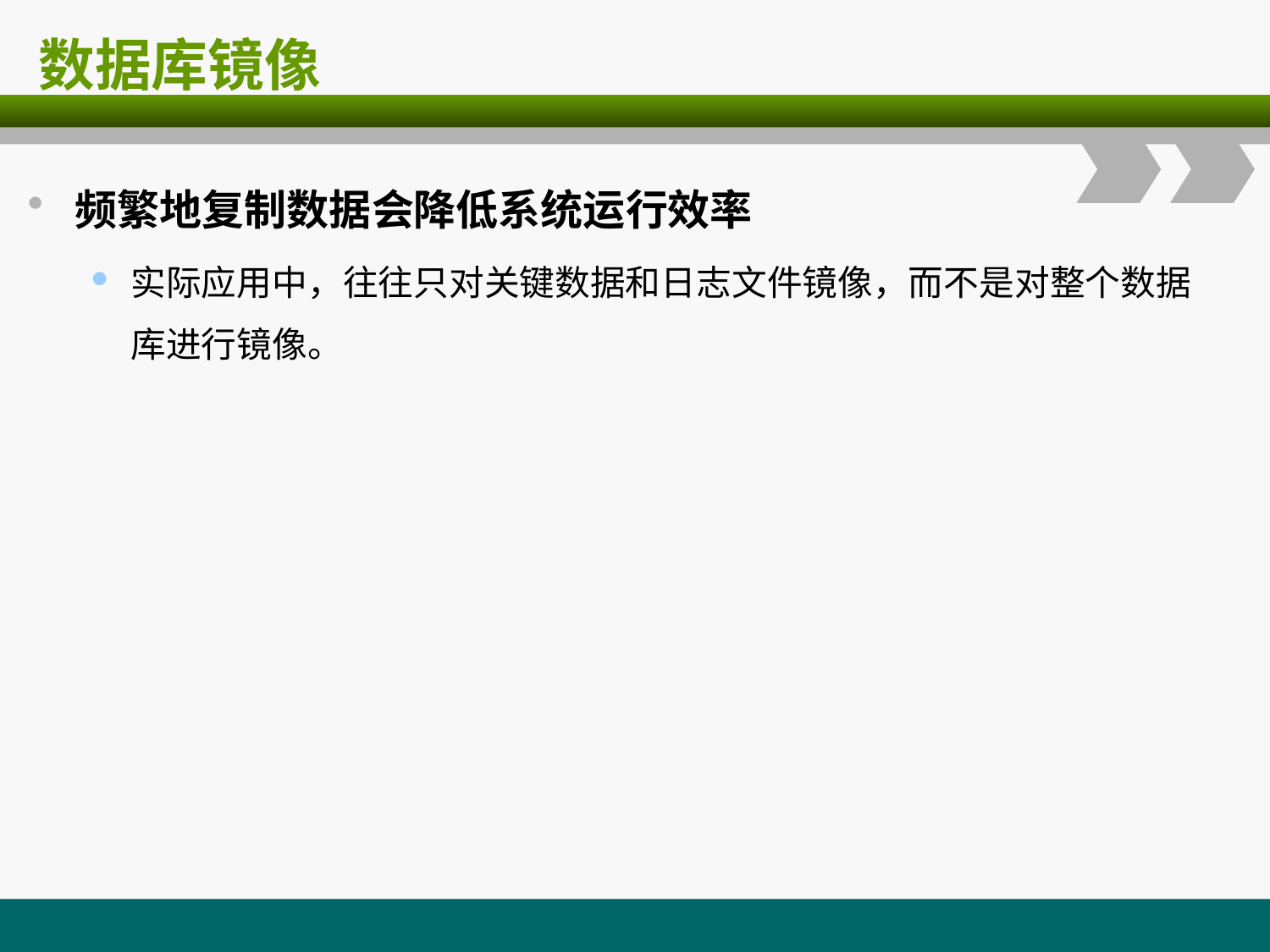

# 数据库镜像
频繁地复制数据会降低系统运行效率
实际应用中，往往只对关键数据和日志文件镜像，而不是对整个数据库进行镜像。